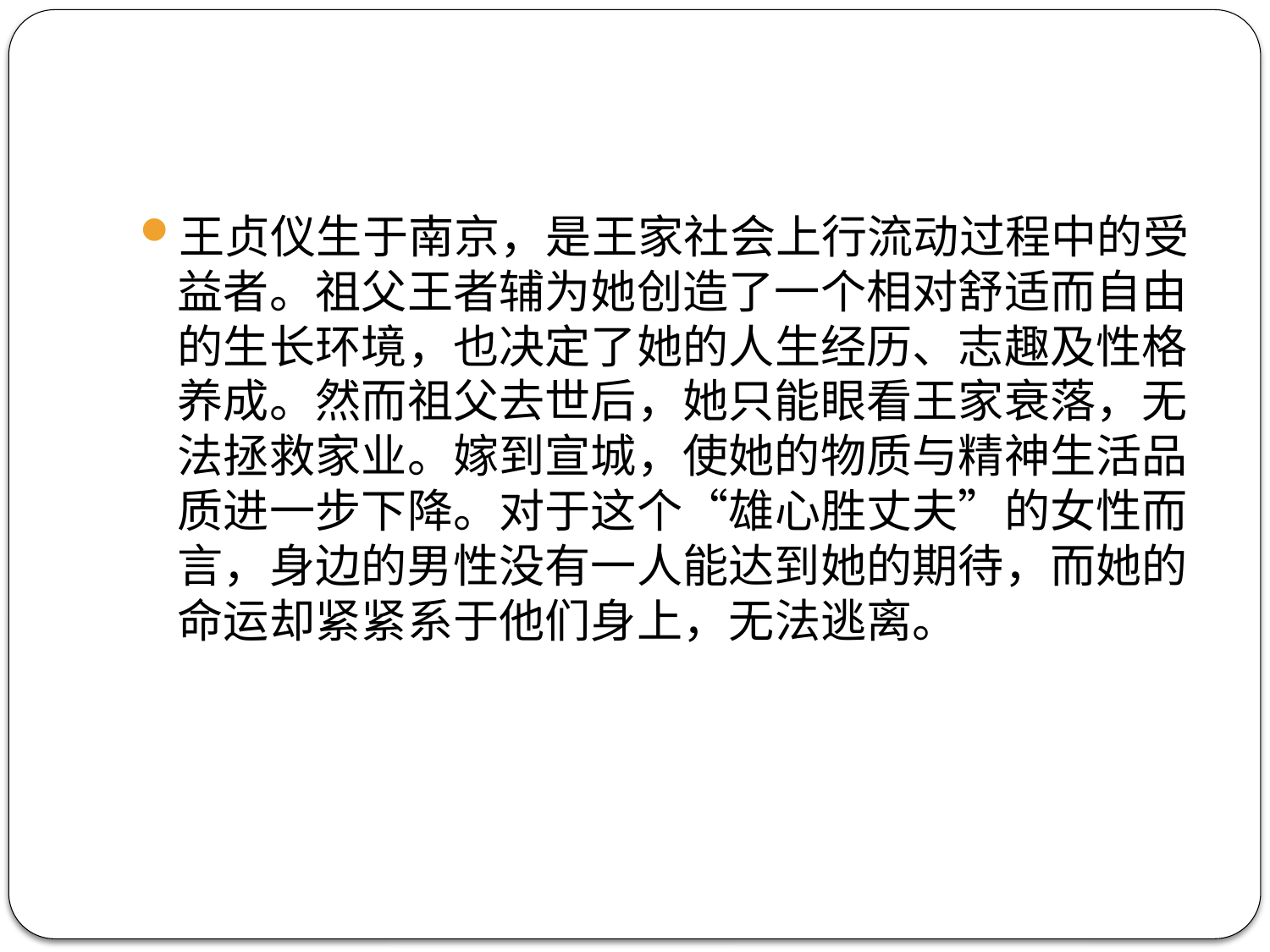

#
王贞仪生于南京，是王家社会上行流动过程中的受益者。祖父王者辅为她创造了一个相对舒适而自由的生长环境，也决定了她的人生经历、志趣及性格养成。然而祖父去世后，她只能眼看王家衰落，无法拯救家业。嫁到宣城，使她的物质与精神生活品质进一步下降。对于这个“雄心胜丈夫”的女性而言，身边的男性没有一人能达到她的期待，而她的命运却紧紧系于他们身上，无法逃离。